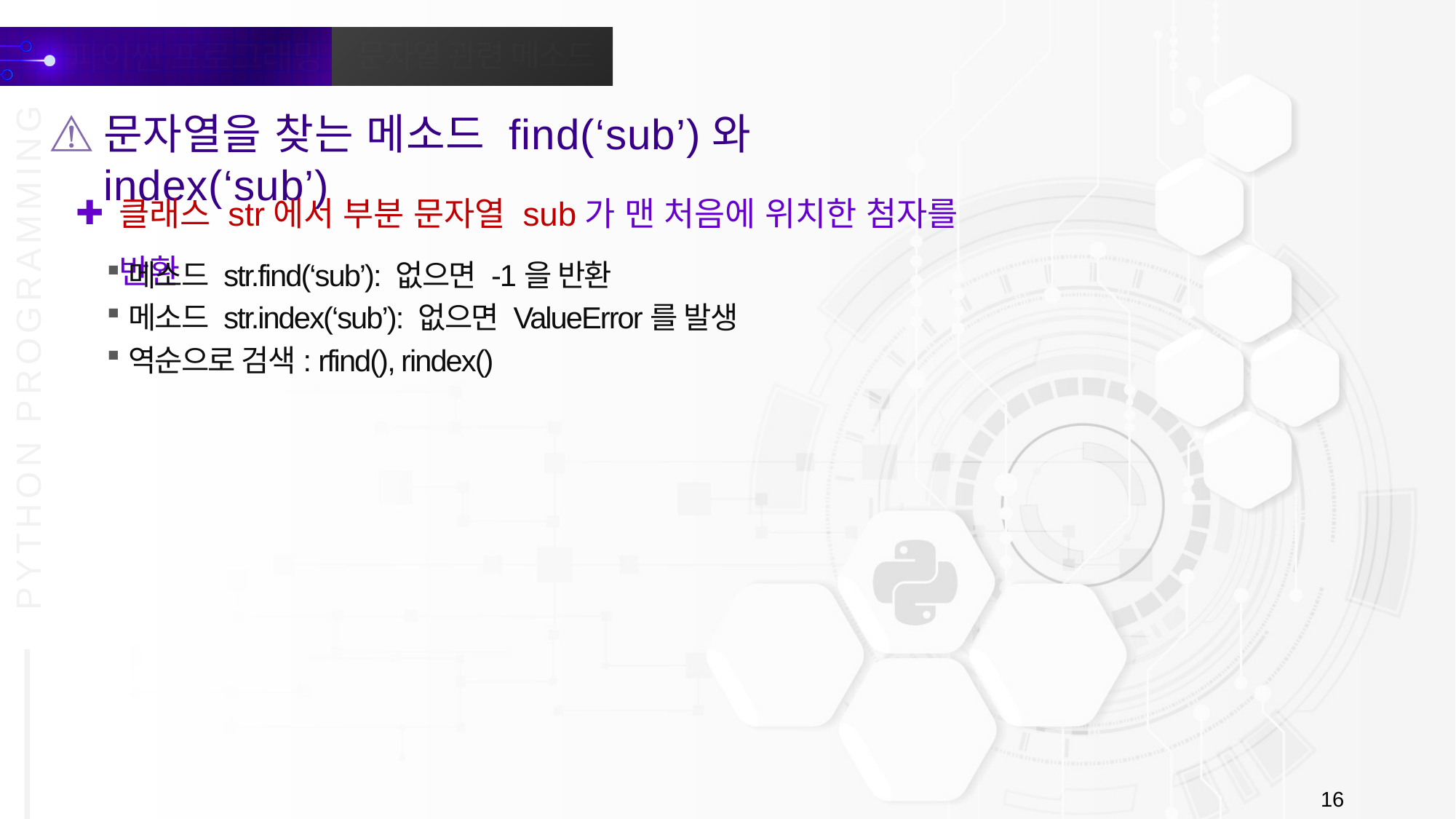

문자열을 찾는 메소드 find(‘sub’)와 index(‘sub’)
클래스 str에서 부분 문자열 sub가 맨 처음에 위치한 첨자를 반환
메소드 str.find(‘sub’): 없으면 -1을 반환
메소드 str.index(‘sub’): 없으면 ValueError를 발생
역순으로 검색: rfind(), rindex()
16